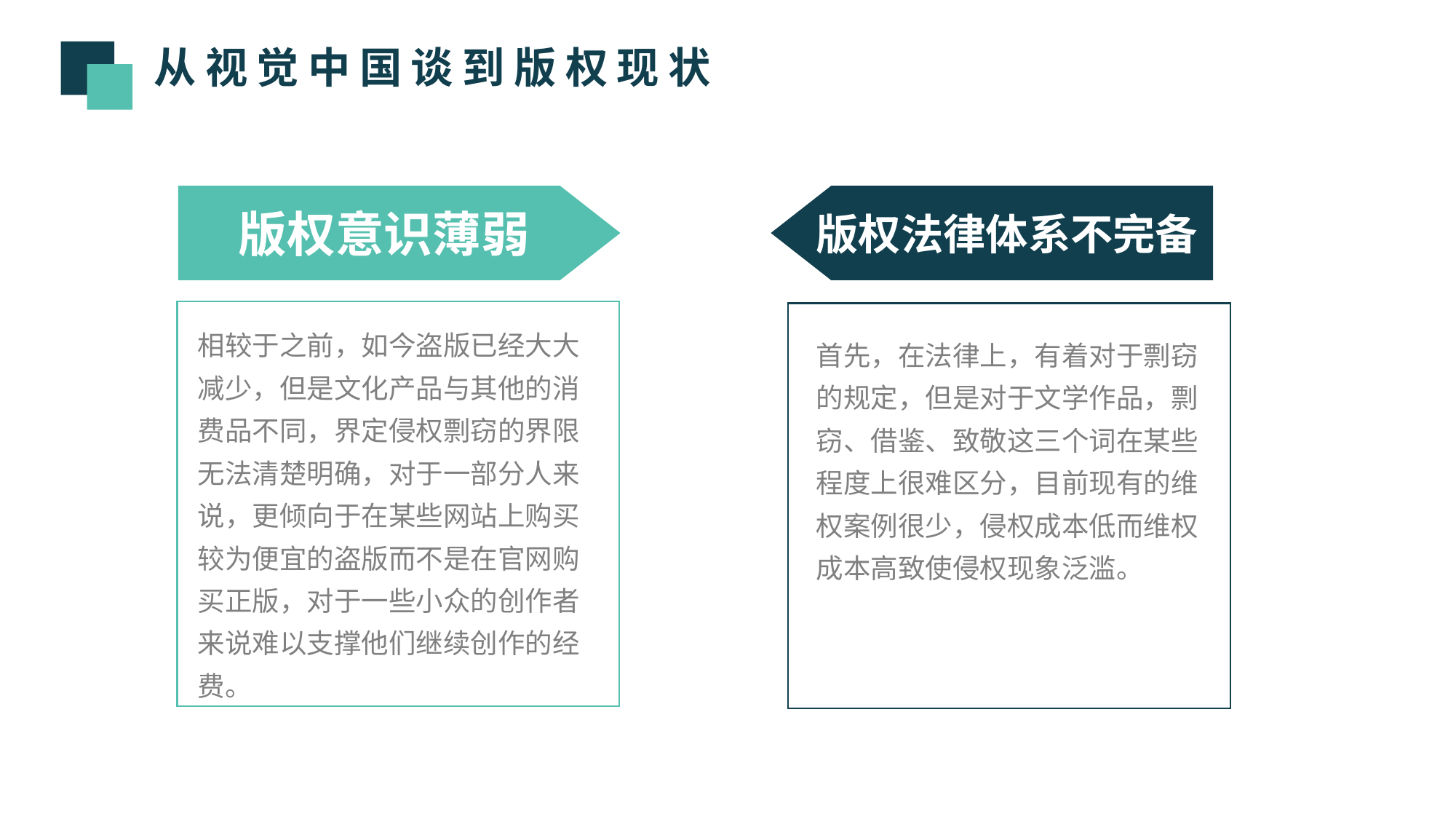

从视觉中国谈到版权现状

版权意识薄弱
版权法律体系不完备

相较于之前，如今盗版已经大大减少，但是文化产品与其他的消费品不同，界定侵权剽窃的界限无法清楚明确，对于一部分人来说，更倾向于在某些网站上购买较为便宜的盗版而不是在官网购买正版，对于一些小众的创作者来说难以支撑他们继续创作的经费。
首先，在法律上，有着对于剽窃的规定，但是对于文学作品，剽窃、借鉴、致敬这三个词在某些程度上很难区分，目前现有的维权案例很少，侵权成本低而维权成本高致使侵权现象泛滥。